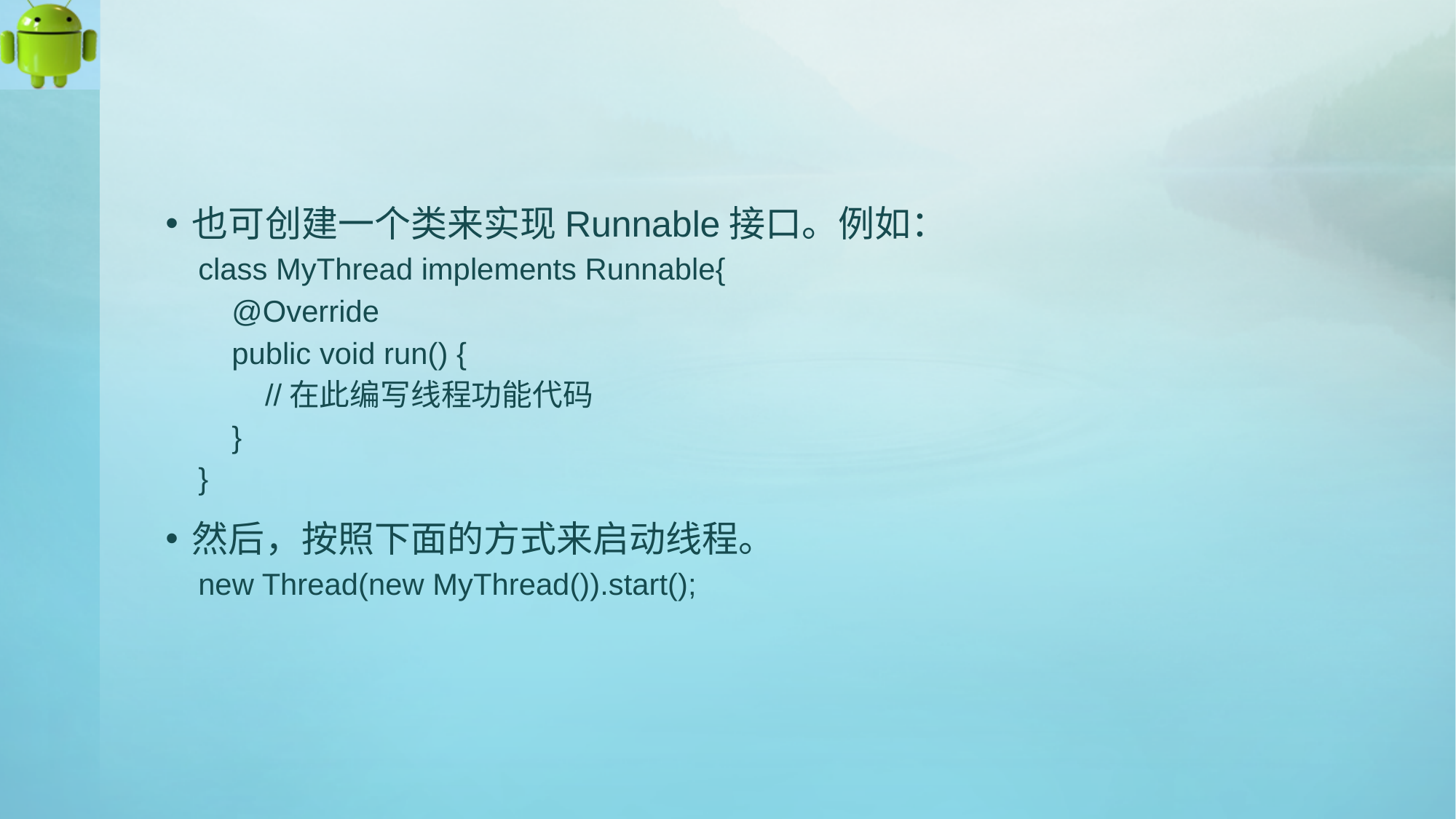

#
也可创建一个类来实现Runnable接口。例如：
class MyThread implements Runnable{
    @Override
    public void run() {
        //在此编写线程功能代码
    }
}
然后，按照下面的方式来启动线程。
new Thread(new MyThread()).start();